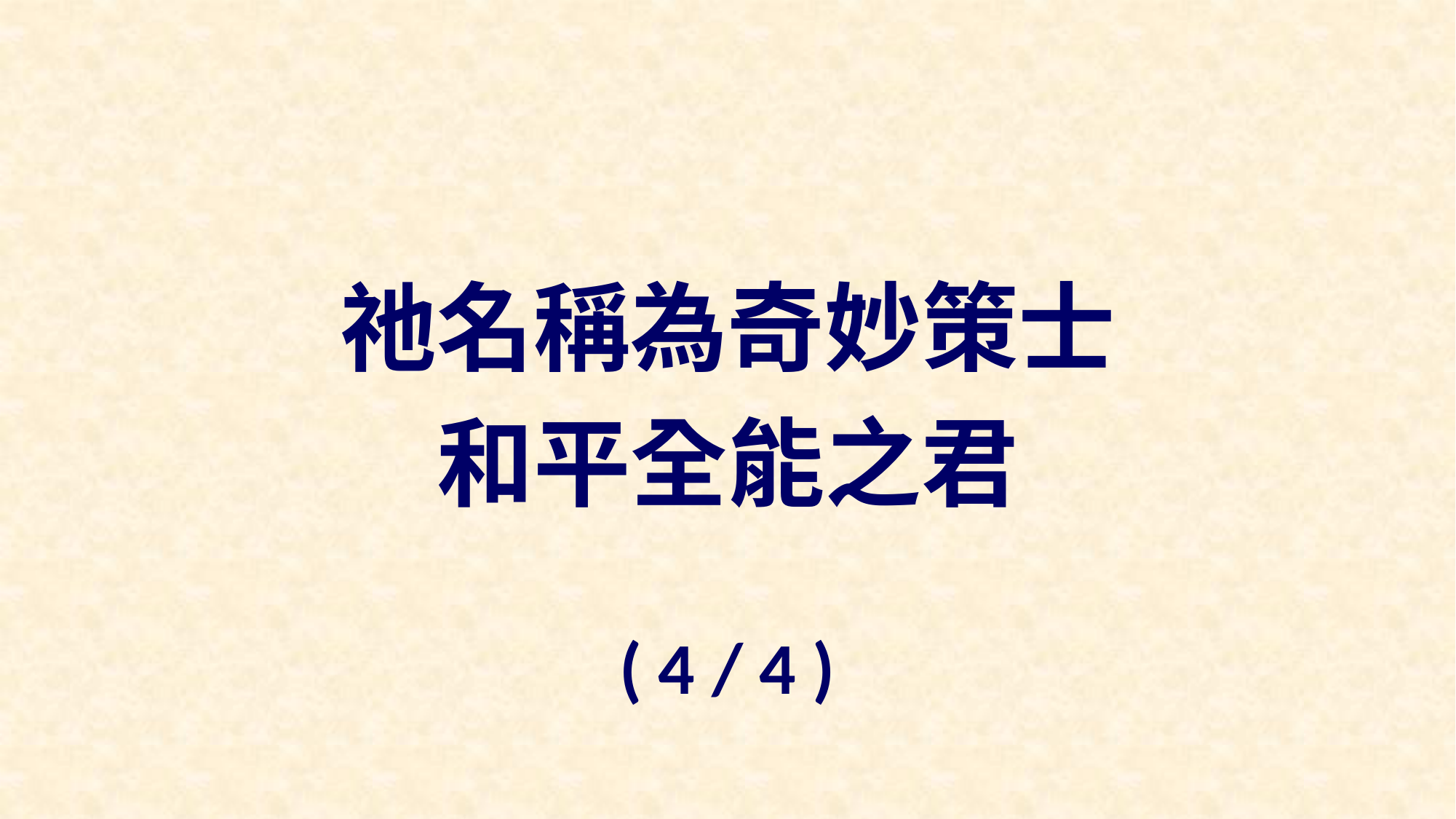

祂名稱為奇妙策士
和平全能之君
( 4 / 4 )